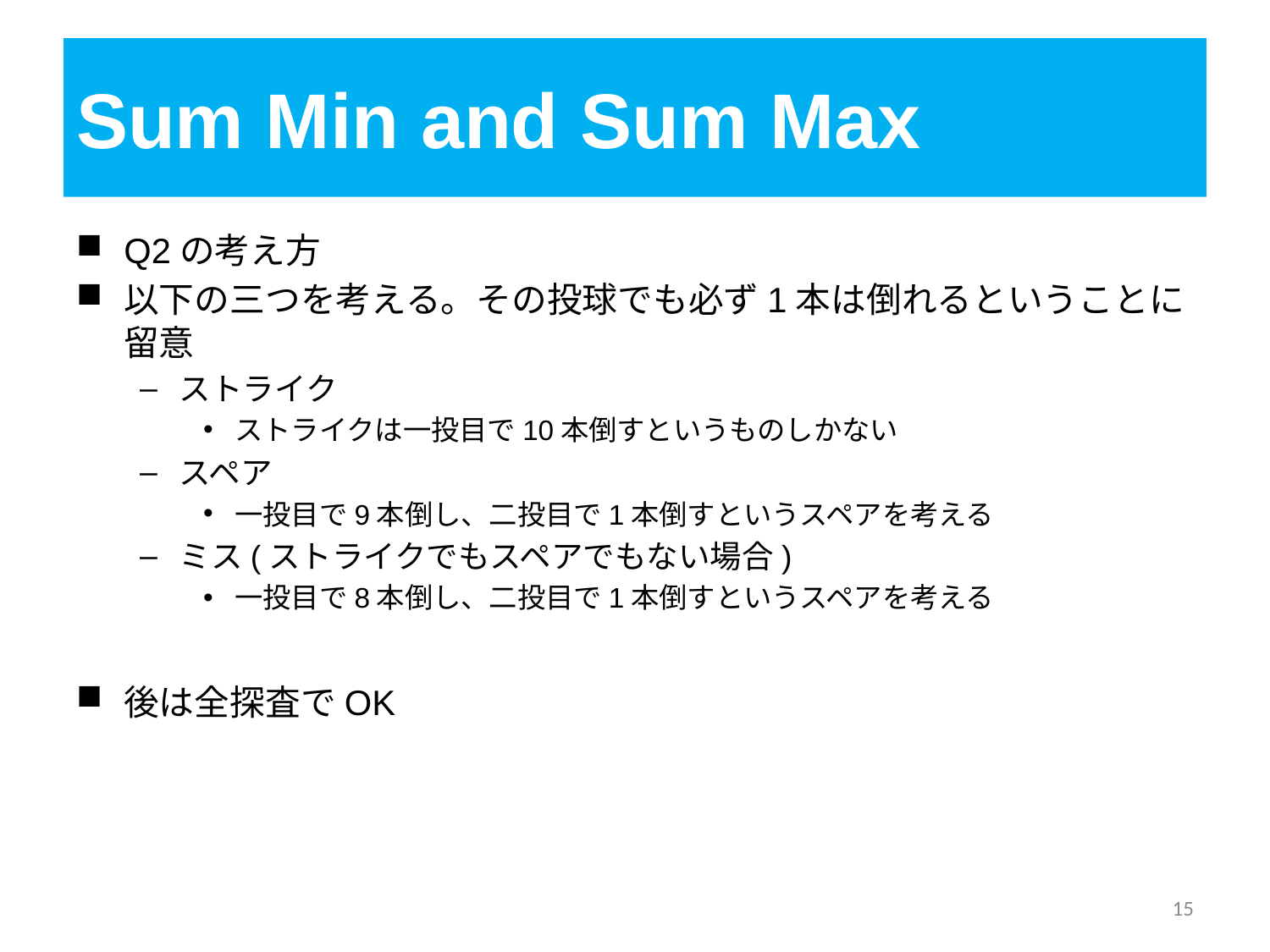

# Sum Min and Sum Max
Q2の考え方
以下の三つを考える。その投球でも必ず1本は倒れるということに留意
ストライク
ストライクは一投目で10本倒すというものしかない
スペア
一投目で9本倒し、二投目で1本倒すというスペアを考える
ミス(ストライクでもスペアでもない場合)
一投目で8本倒し、二投目で1本倒すというスペアを考える

後は全探査でOK

15